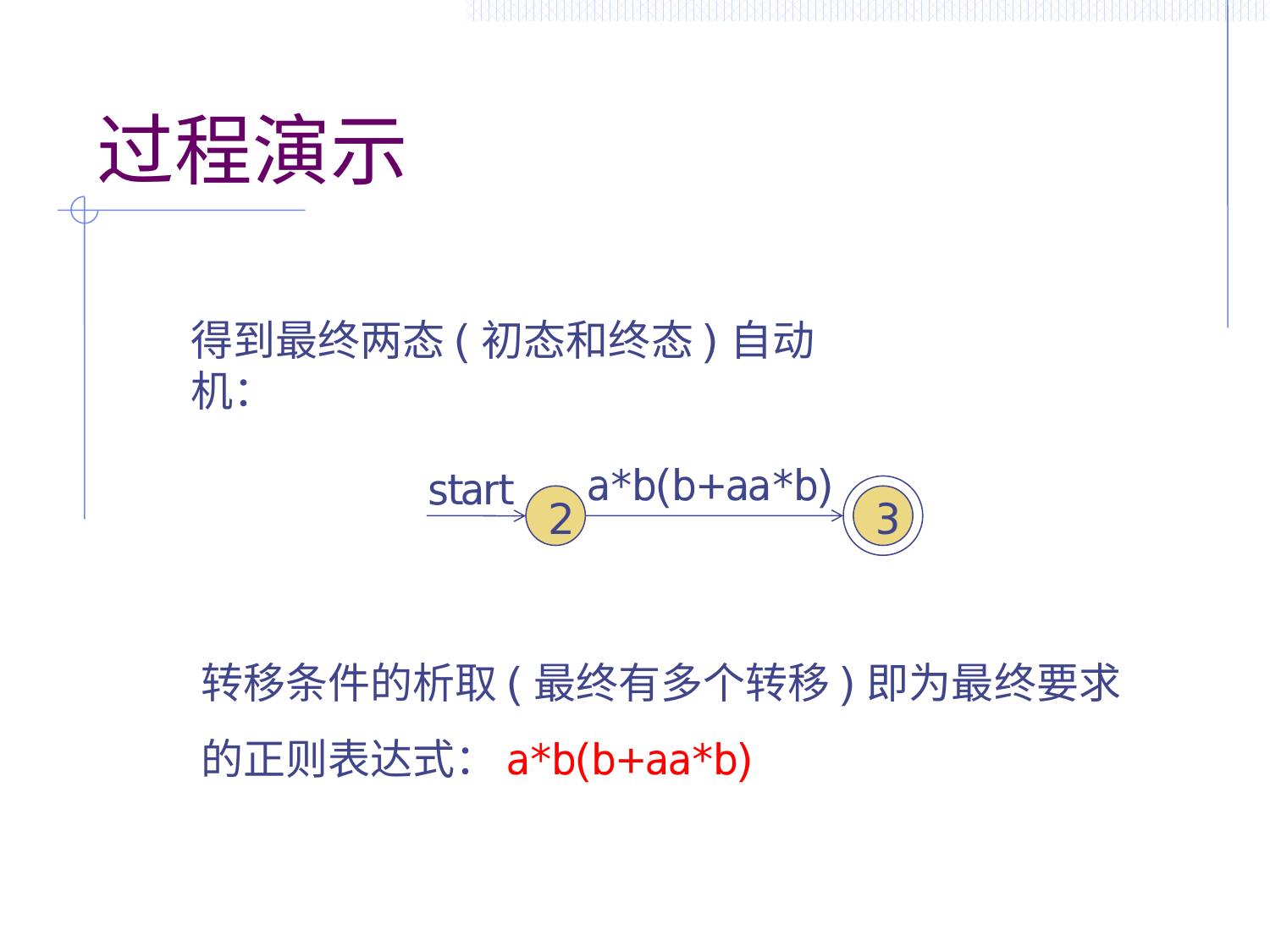

# 过程演示
得到最终两态(初态和终态)自动机：
a*b(b+aa*b)
start

2

3
转移条件的析取(最终有多个转移)即为最终要求的正则表达式：a*b(b+aa*b)